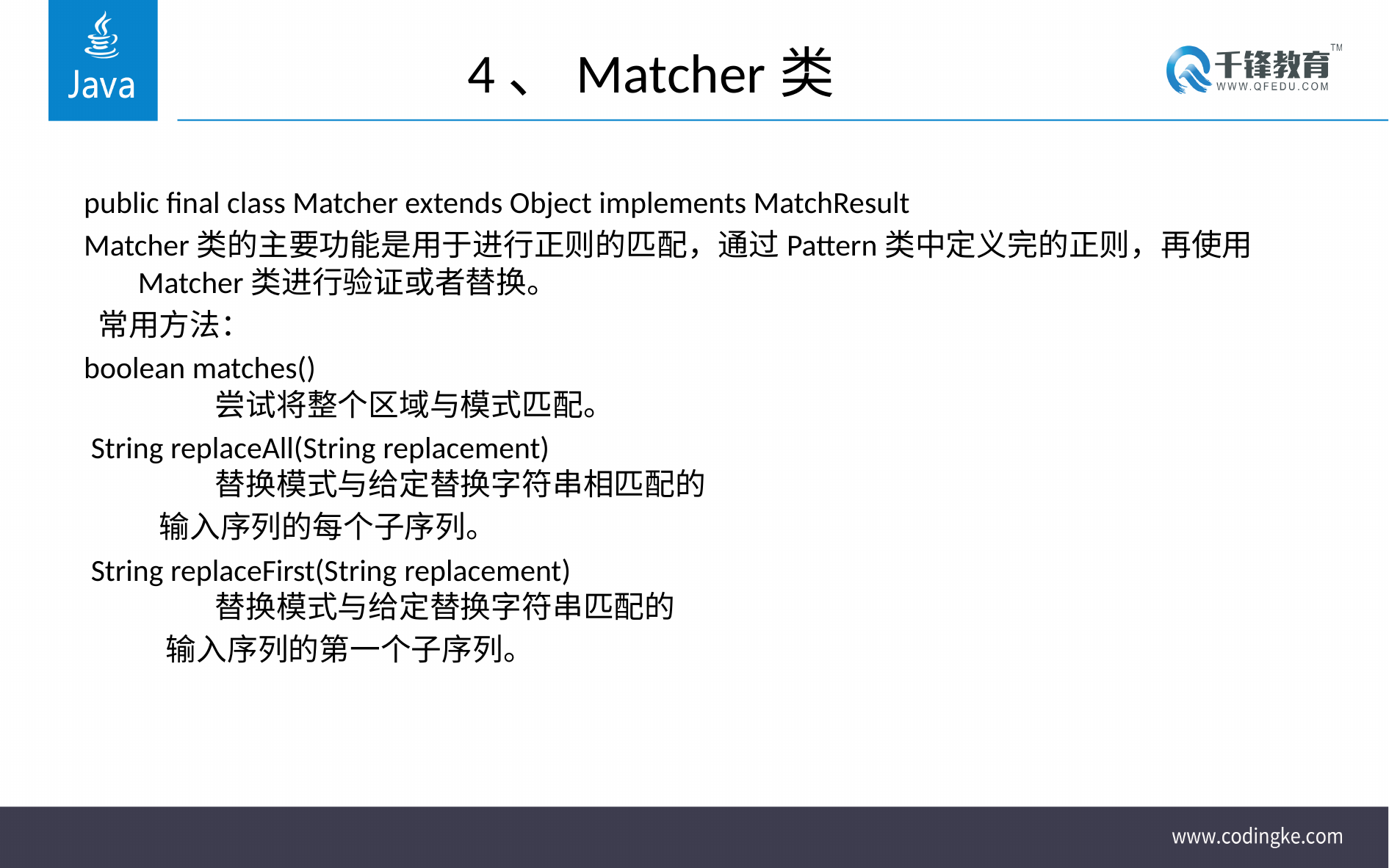

# 4、Matcher类
public final class Matcher extends Object implements MatchResult
Matcher类的主要功能是用于进行正则的匹配，通过Pattern类中定义完的正则，再使用Matcher类进行验证或者替换。
 常用方法：
boolean matches()
          尝试将整个区域与模式匹配。
 String replaceAll(String replacement)
          替换模式与给定替换字符串相匹配的
          输入序列的每个子序列。
 String replaceFirst(String replacement)
          替换模式与给定替换字符串匹配的
           输入序列的第一个子序列。